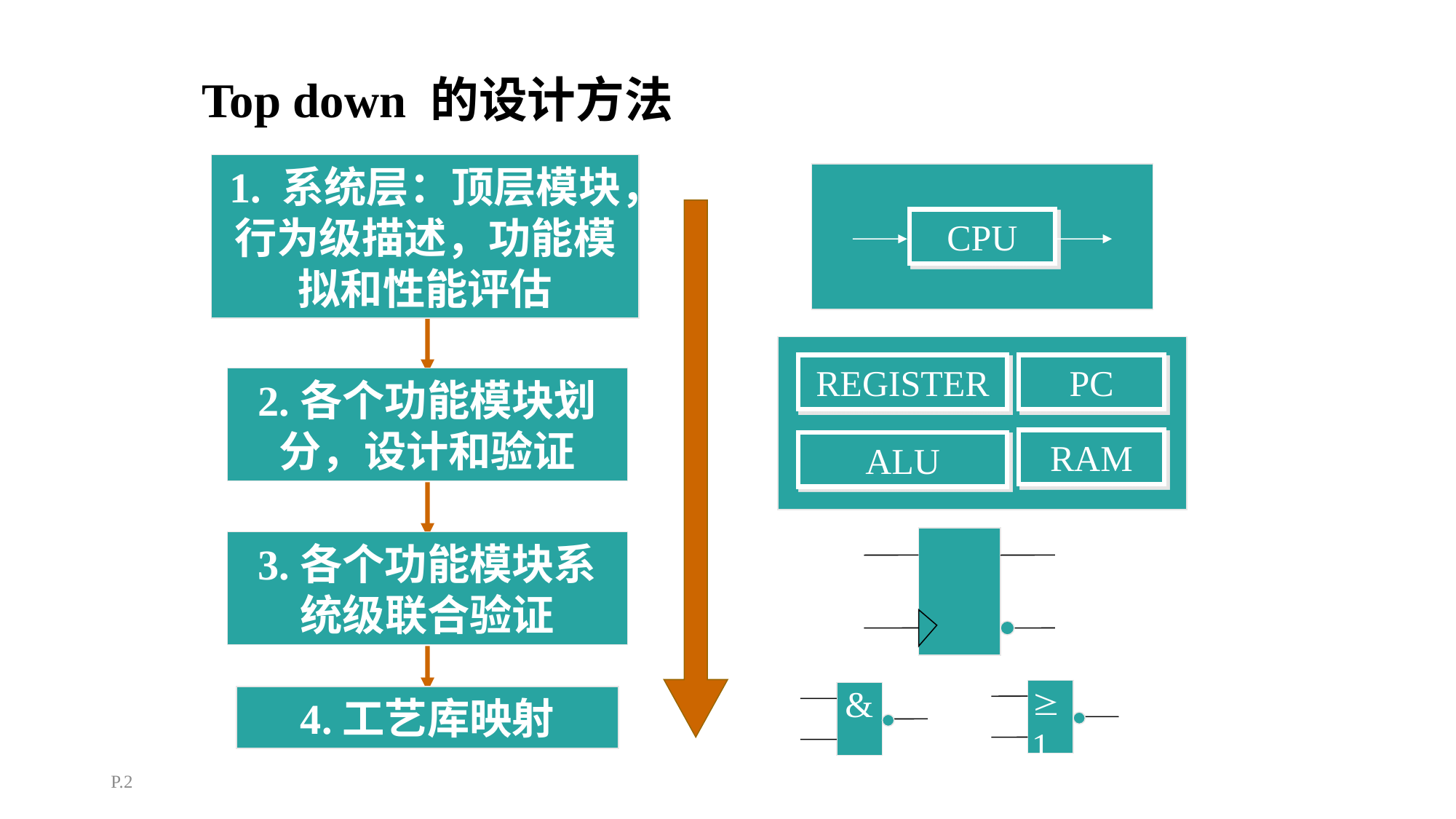

Top down 的设计方法
1. 系统层：顶层模块，行为级描述，功能模拟和性能评估

2.各个功能模块划分，设计和验证

3.各个功能模块系统级联合验证

4.工艺库映射

CPU

REGISTER
PC
RAM
ALU

≥1
&

P.2